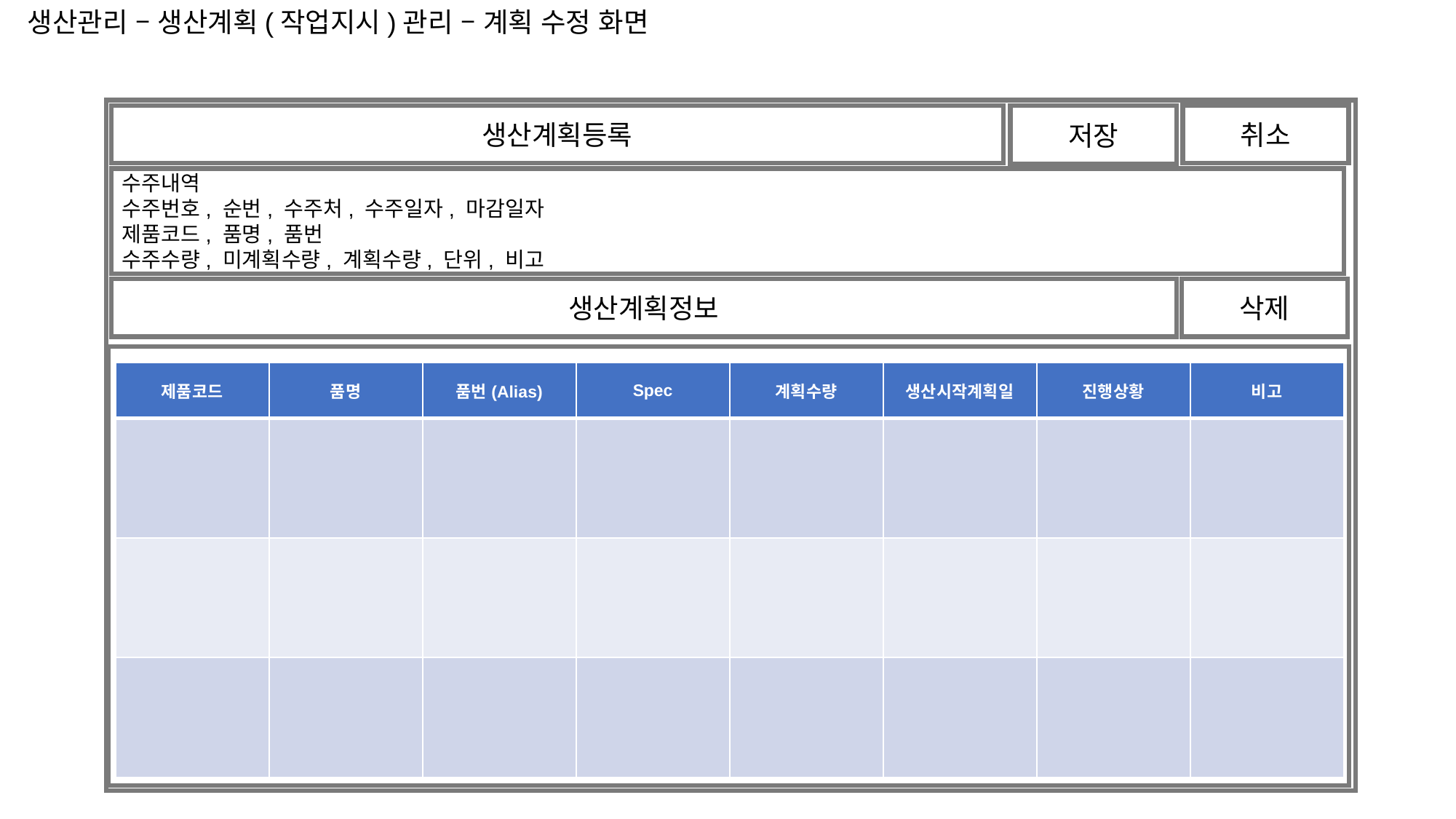

생산관리 – 생산계획(작업지시)관리 – 계획 수정 화면

취소
생산계획등록
저장
수주내역
수주번호, 순번, 수주처, 수주일자, 마감일자
제품코드, 품명, 품번
수주수량, 미계획수량, 계획수량, 단위, 비고
생산계획정보
삭제

| 제품코드 | 품명 | 품번(Alias) | Spec | 계획수량 | 생산시작계획일 | 진행상황 | 비고 |
| --- | --- | --- | --- | --- | --- | --- | --- |
|  |  |  |  |  |  |  |  |
|  |  |  |  |  |  |  |  |
|  |  |  |  |  |  |  |  |